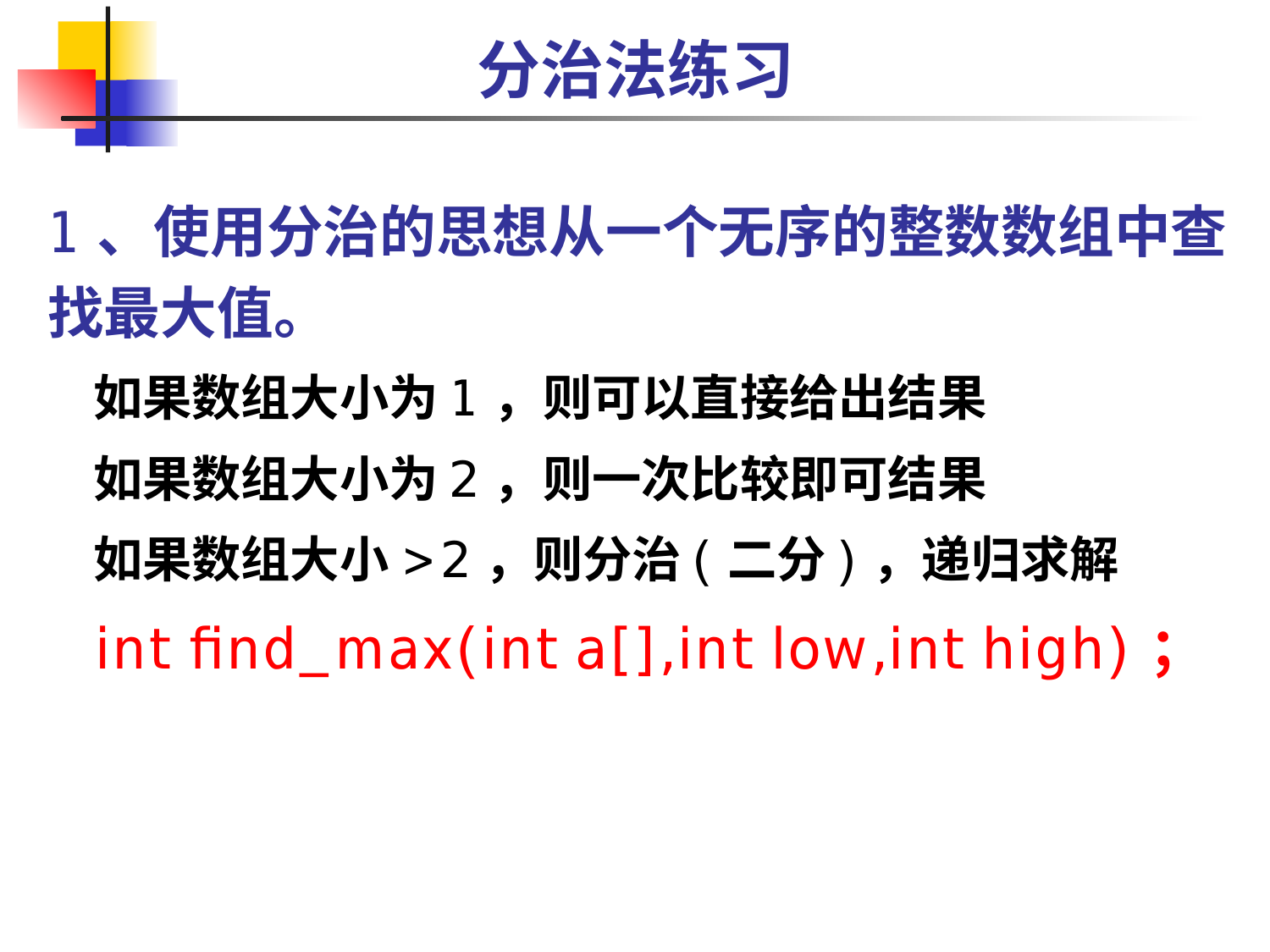

# 分治法练习
1、使用分治的思想从一个无序的整数数组中查找最大值。
   如果数组大小为1，则可以直接给出结果
   如果数组大小为2，则一次比较即可结果
   如果数组大小>2，则分治(二分)，递归求解
   int find_max(int a[],int low,int high)；